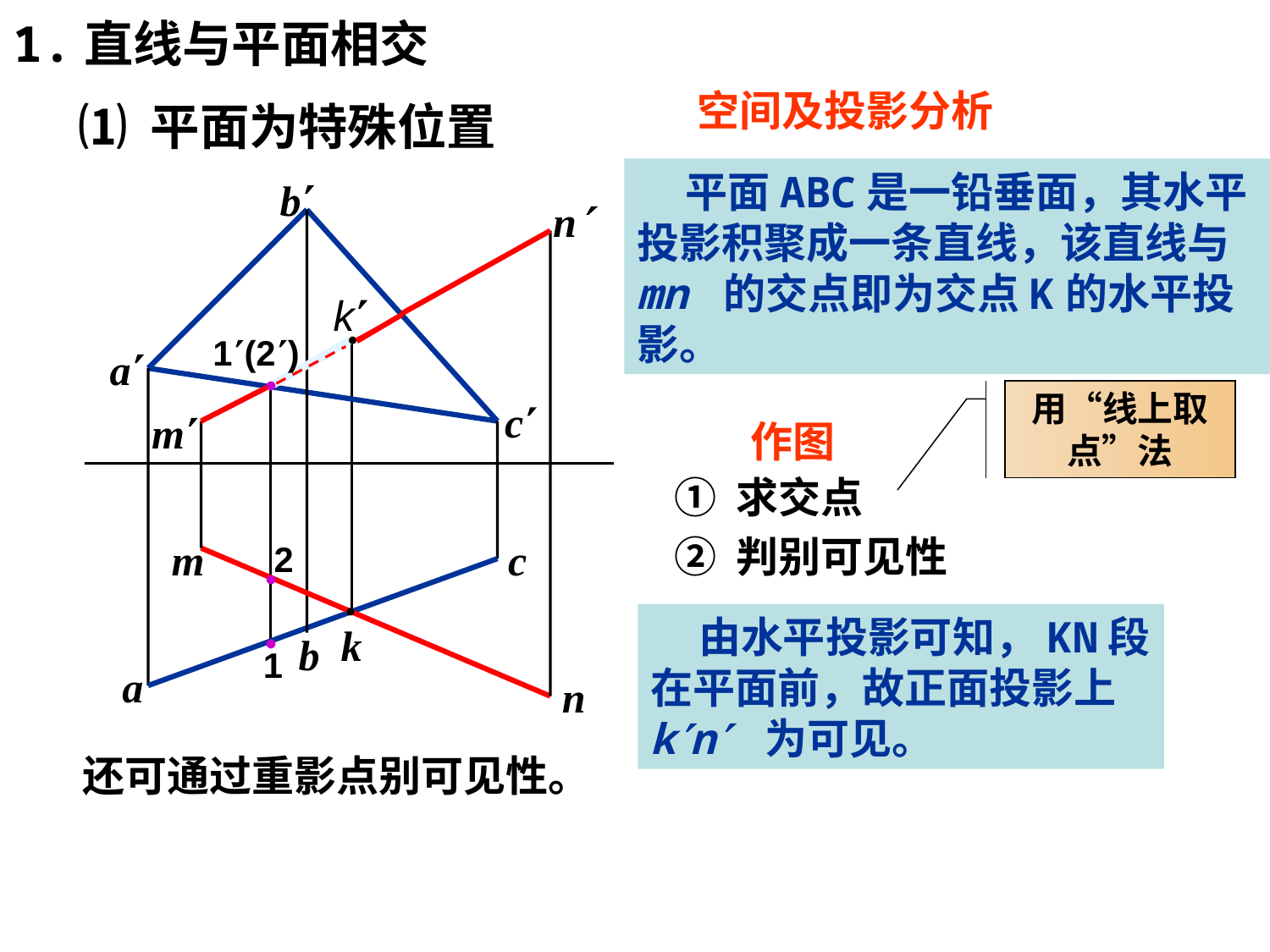

1.直线与平面相交
空间及投影分析
⑴ 平面为特殊位置
b′
n′

a′
c′
m′
m
c
b
a
n
    平面ABC是一铅垂面，其水平投影积聚成一条直线，该直线与mn 的交点即为交点K的水平投影。
k′
●

1′(2′)

●
用“线上取点”法

作图
① 求交点
② 判别可见性
2
●
●
k
    由水平投影可知，KN段在平面前，故正面投影上 k′n′ 为可见。
●
1
还可通过重影点别可见性。